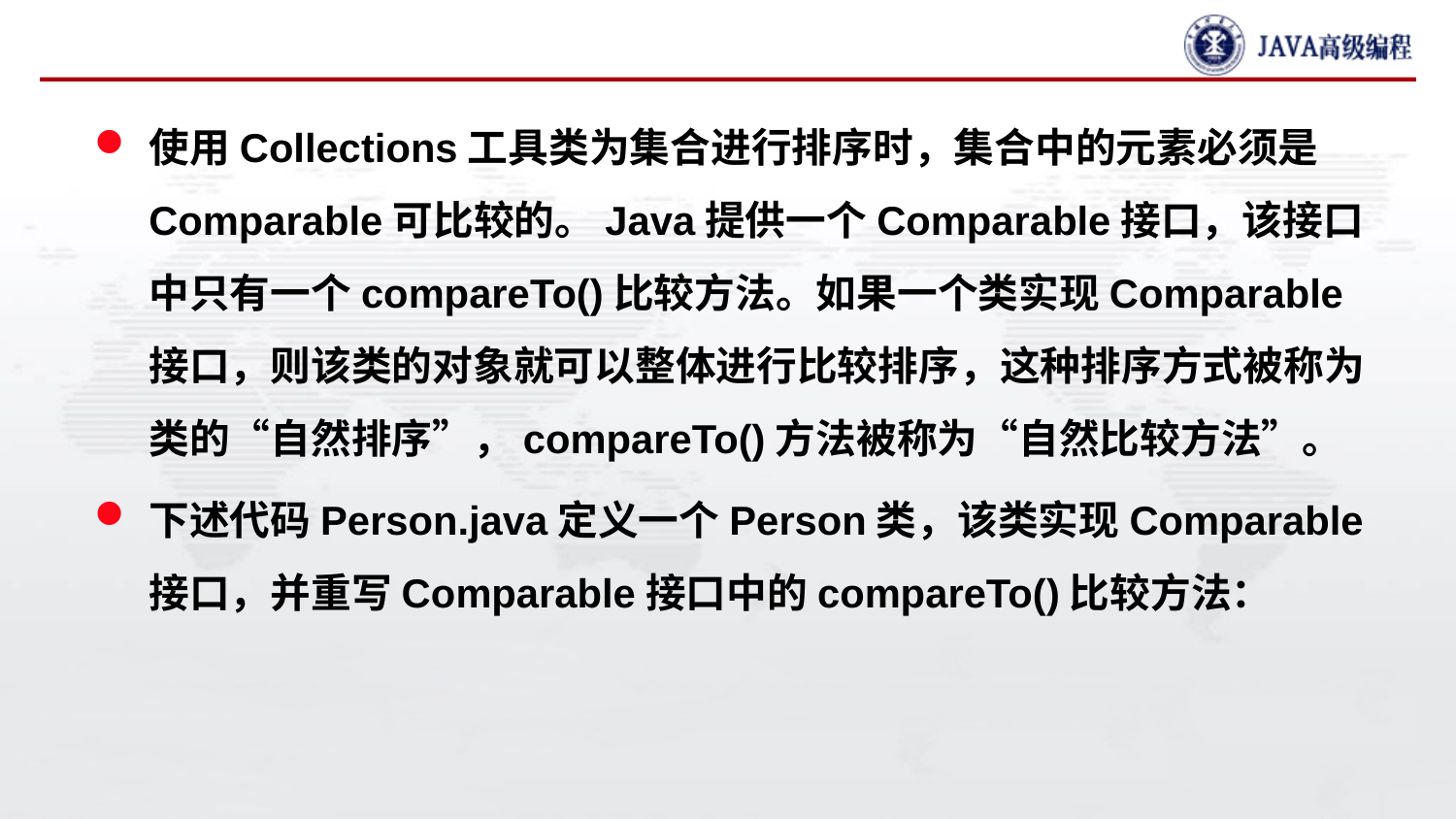

#
使用Collections工具类为集合进行排序时，集合中的元素必须是Comparable可比较的。Java提供一个Comparable接口，该接口中只有一个compareTo()比较方法。如果一个类实现Comparable接口，则该类的对象就可以整体进行比较排序，这种排序方式被称为类的“自然排序”，compareTo()方法被称为“自然比较方法”。
下述代码Person.java定义一个Person类，该类实现Comparable接口，并重写Comparable接口中的compareTo()比较方法：